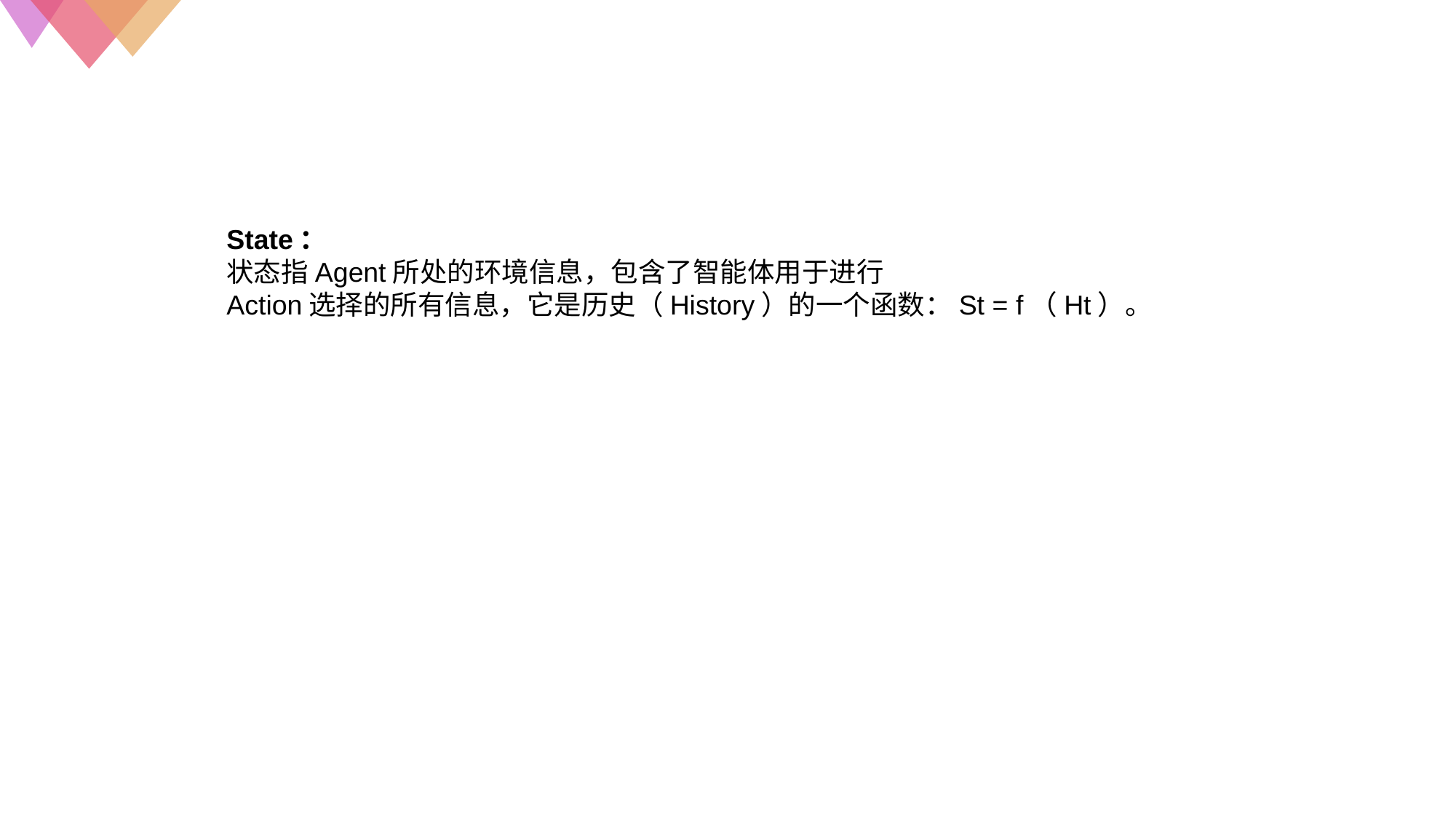

State：
状态指Agent所处的环境信息，包含了智能体用于进行
Action选择的所有信息，它是历史（History）的一个函数：St = f（Ht）。